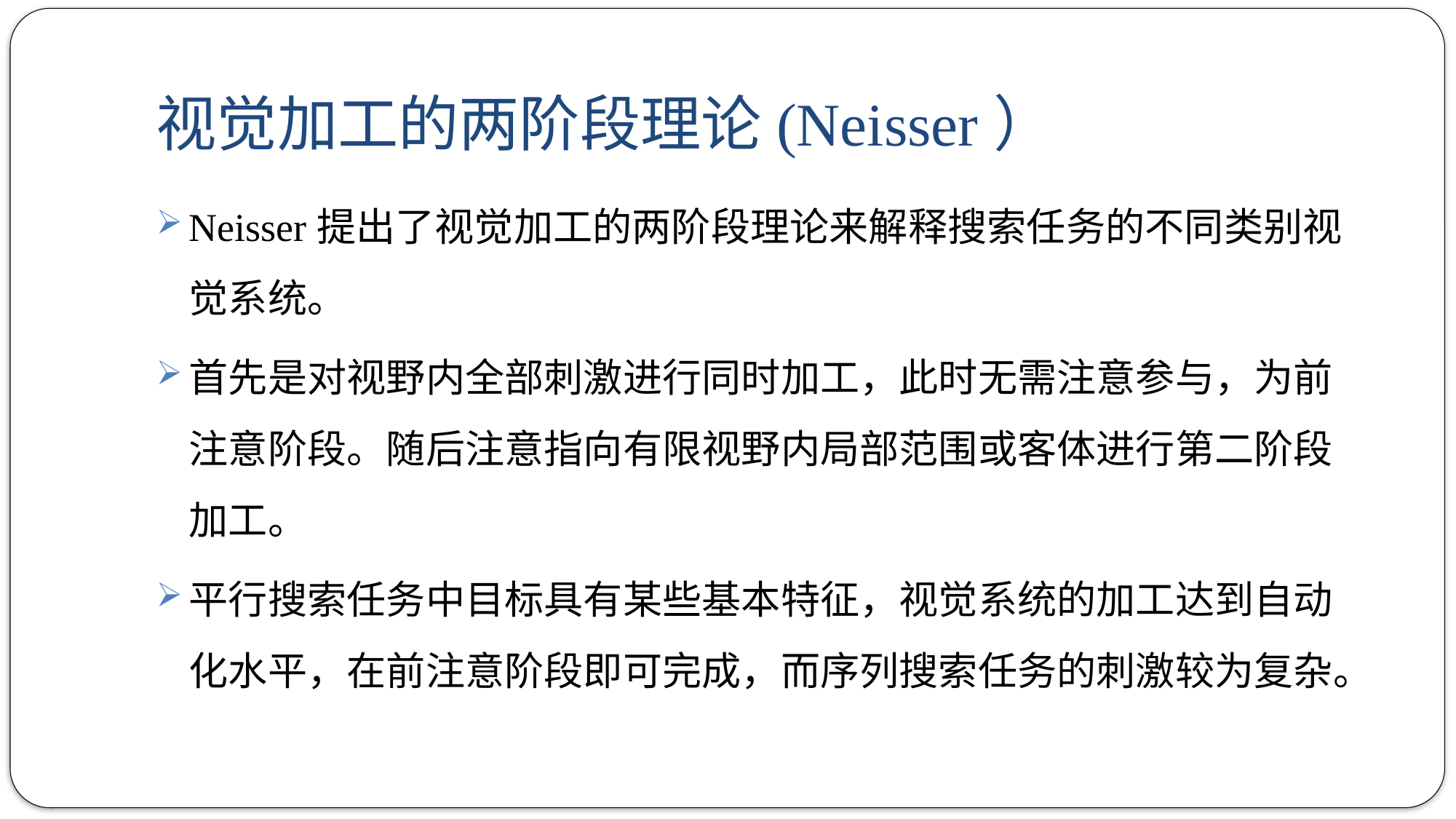

# 视觉加工的两阶段理论(Neisser）
Neisser提出了视觉加工的两阶段理论来解释搜索任务的不同类别视觉系统。
首先是对视野内全部刺激进行同时加工，此时无需注意参与，为前注意阶段。随后注意指向有限视野内局部范围或客体进行第二阶段加工。
平行搜索任务中目标具有某些基本特征，视觉系统的加工达到自动化水平，在前注意阶段即可完成，而序列搜索任务的刺激较为复杂。